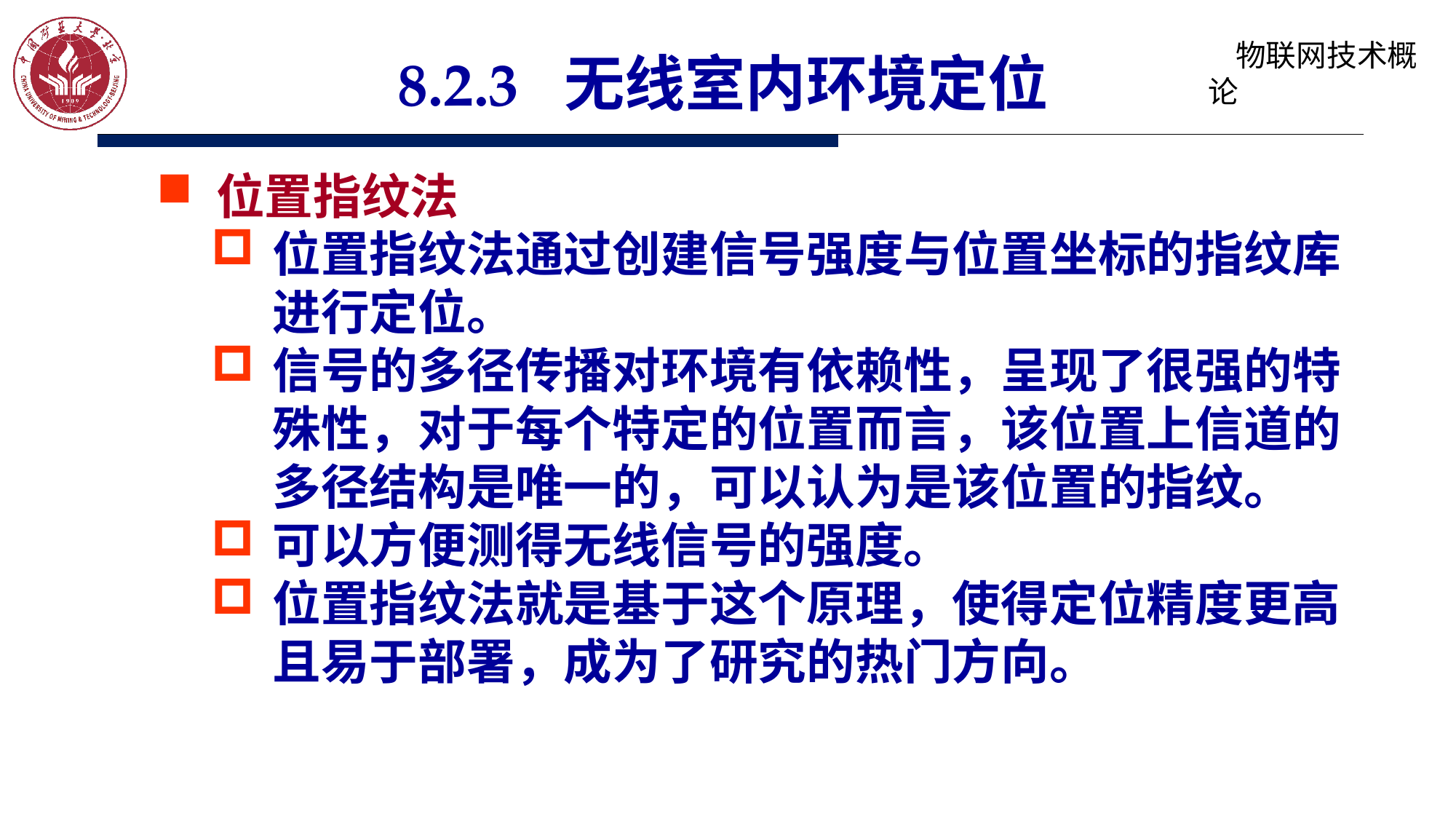

# 8.2.3  无线室内环境定位
 位置指纹法
位置指纹法通过创建信号强度与位置坐标的指纹库进行定位。
信号的多径传播对环境有依赖性，呈现了很强的特殊性，对于每个特定的位置而言，该位置上信道的多径结构是唯一的，可以认为是该位置的指纹。
可以方便测得无线信号的强度。
位置指纹法就是基于这个原理，使得定位精度更高且易于部署，成为了研究的热门方向。